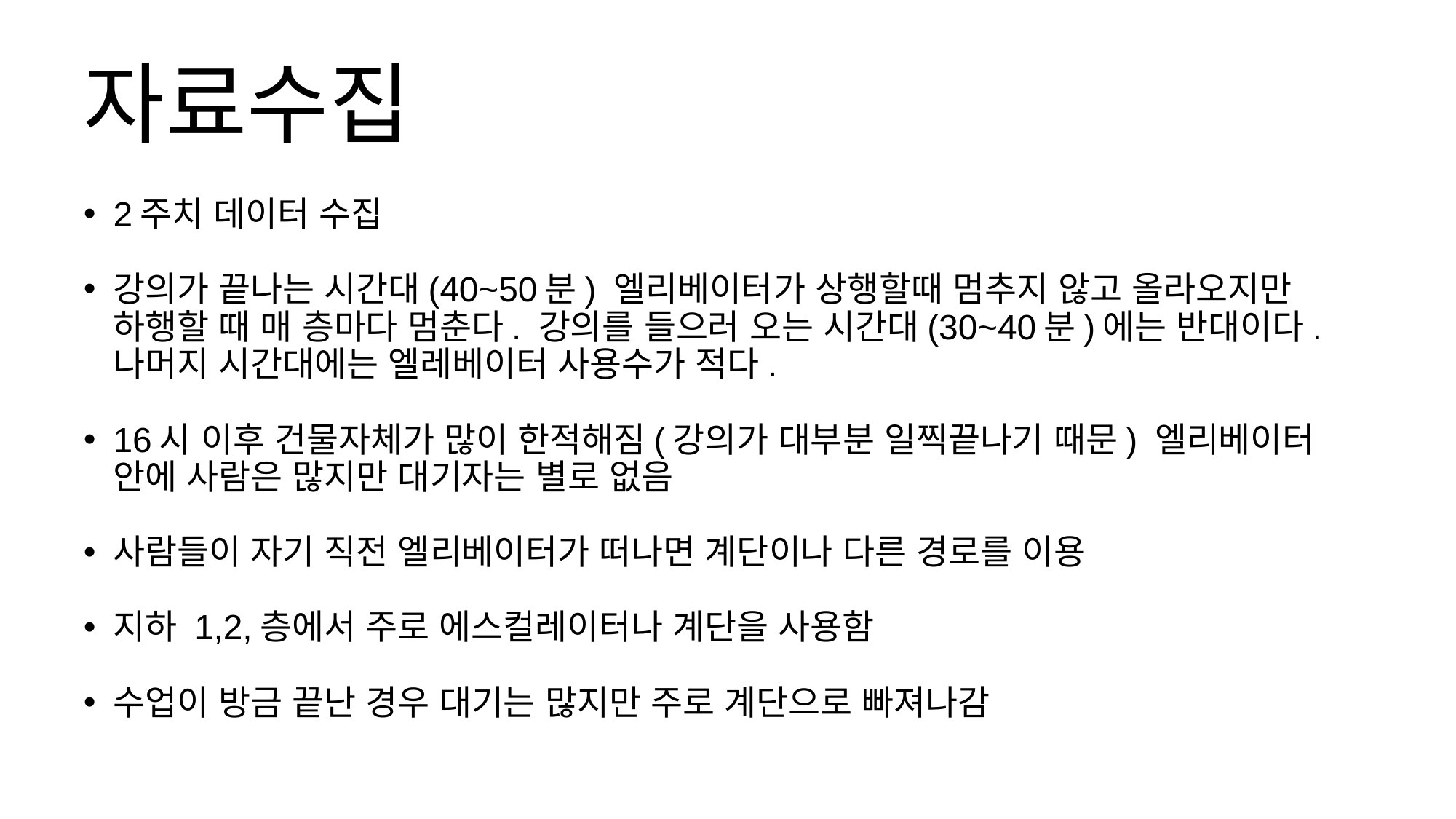

# 자료수집
2주치 데이터 수집

강의가 끝나는 시간대(40~50분) 엘리베이터가 상행할때 멈추지 않고 올라오지만 하행할 때 매 층마다 멈춘다. 강의를 들으러 오는 시간대(30~40분)에는 반대이다. 나머지 시간대에는 엘레베이터 사용수가 적다.

16시 이후 건물자체가 많이 한적해짐(강의가 대부분 일찍끝나기 때문) 엘리베이터 안에 사람은 많지만 대기자는 별로 없음

사람들이 자기 직전 엘리베이터가 떠나면 계단이나 다른 경로를 이용

지하 1,2,층에서 주로 에스컬레이터나 계단을 사용함

수업이 방금 끝난 경우 대기는 많지만 주로 계단으로 빠져나감